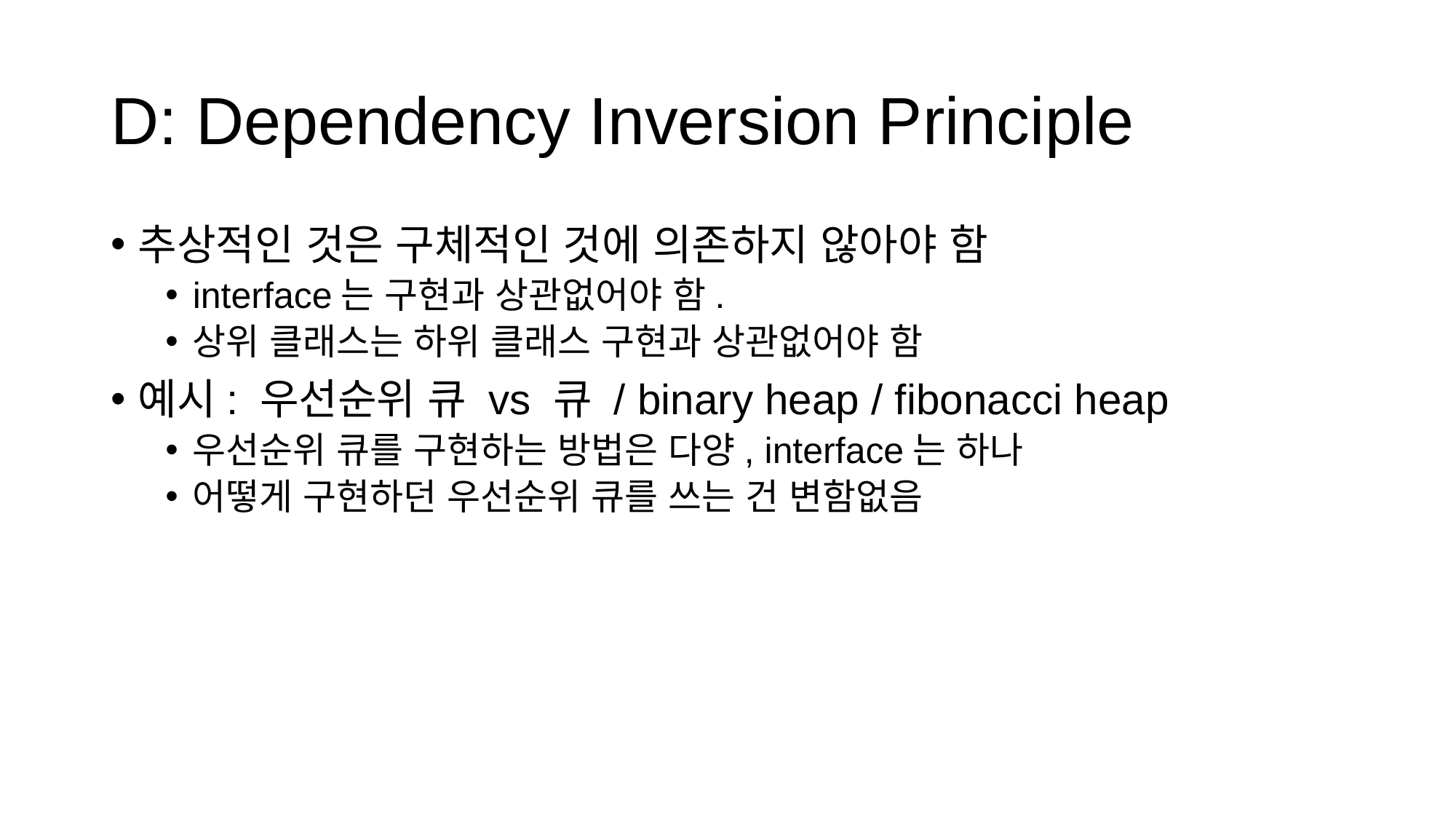

# D: Dependency Inversion Principle
추상적인 것은 구체적인 것에 의존하지 않아야 함
interface는 구현과 상관없어야 함.
상위 클래스는 하위 클래스 구현과 상관없어야 함
예시: 우선순위 큐 vs 큐 / binary heap / fibonacci heap
우선순위 큐를 구현하는 방법은 다양, interface는 하나
어떻게 구현하던 우선순위 큐를 쓰는 건 변함없음